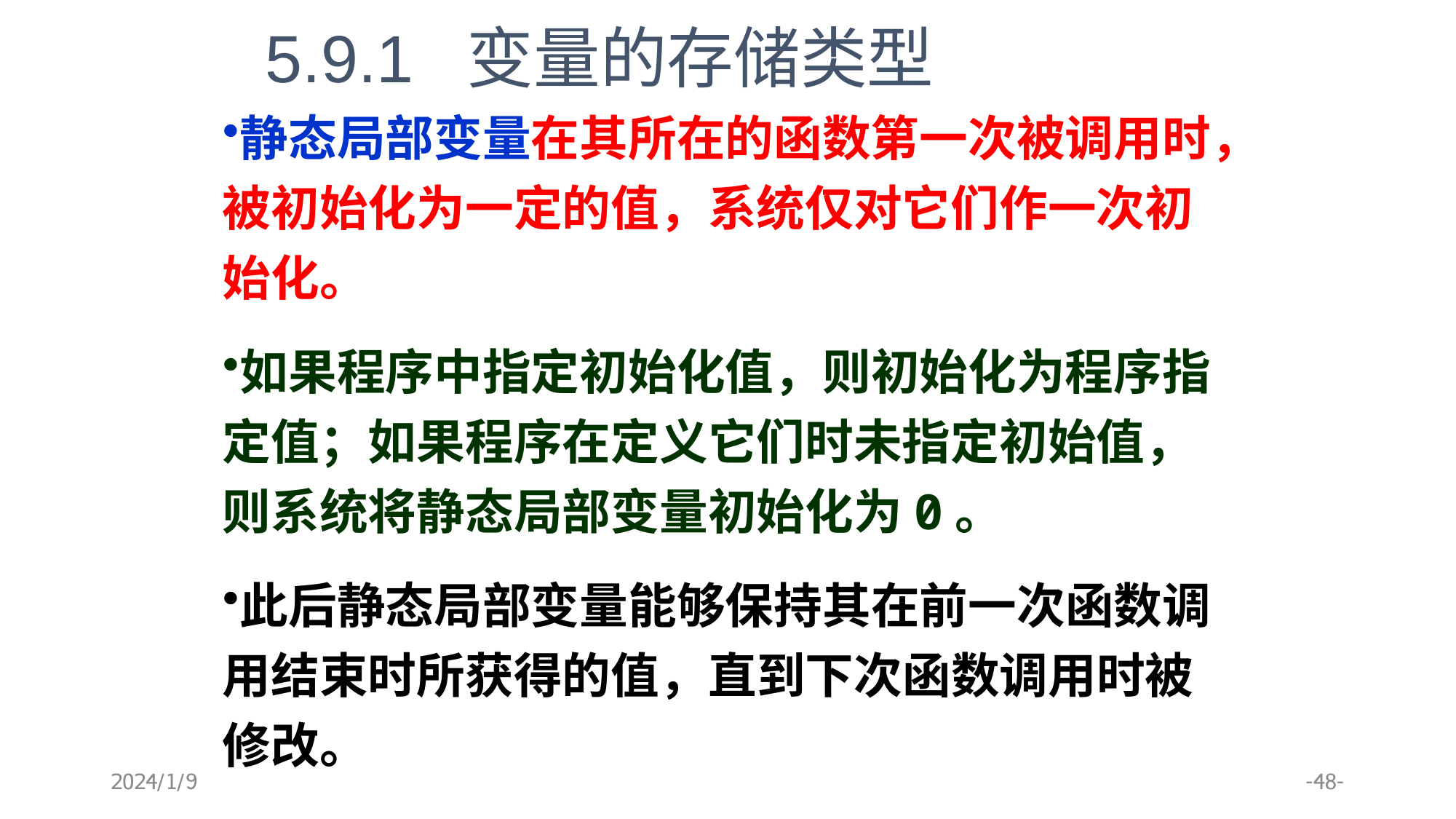

5.9.1  变量的存储类型
静态局部变量在其所在的函数第一次被调用时，被初始化为一定的值，系统仅对它们作一次初始化。
如果程序中指定初始化值，则初始化为程序指定值；如果程序在定义它们时未指定初始值，则系统将静态局部变量初始化为0。
此后静态局部变量能够保持其在前一次函数调用结束时所获得的值，直到下次函数调用时被修改。
2024/1/9
-48-